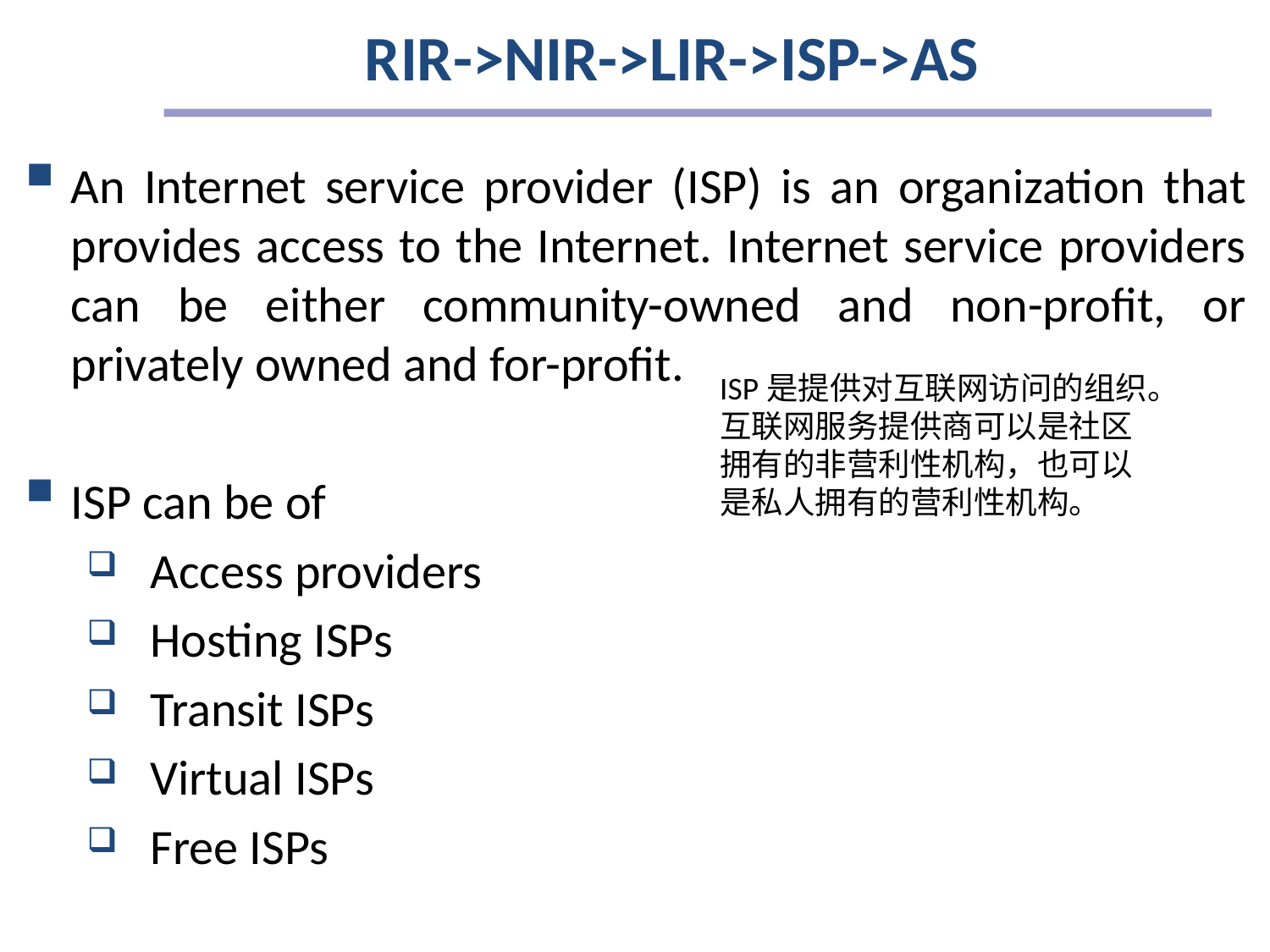

# RIR->NIR->LIR->ISP->AS
An Internet service provider (ISP) is an organization that provides access to the Internet. Internet service providers can be either community-owned and non-profit, or privately owned and for-profit.

ISP can be of
Access providers
Hosting ISPs
Transit ISPs
Virtual ISPs
Free ISPs
ISP是提供对互联网访问的组织。
互联网服务提供商可以是社区拥有的非营利性机构，也可以是私人拥有的营利性机构。